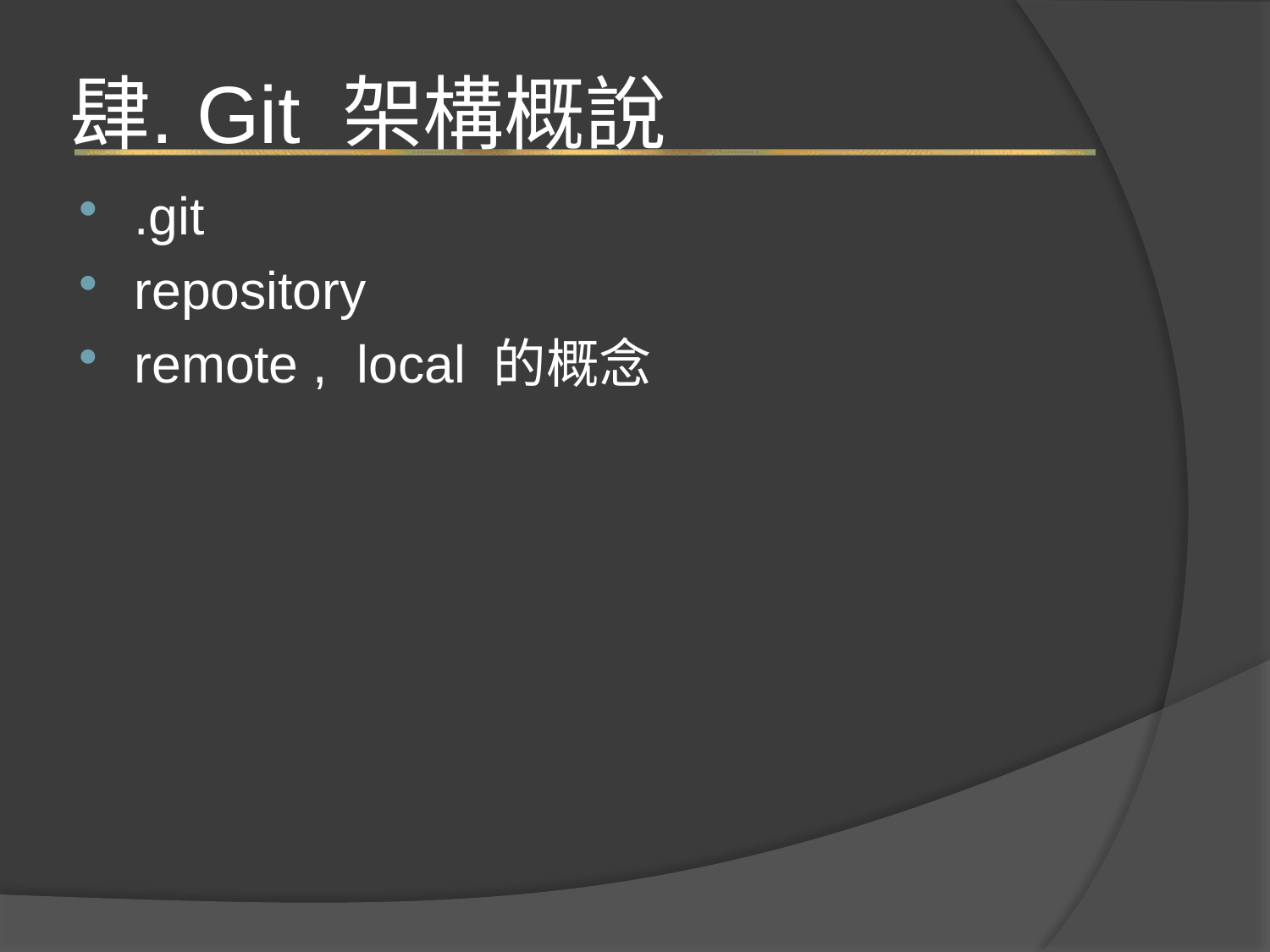

# Git 架構概說
.git
repository
remote ,  local 的概念